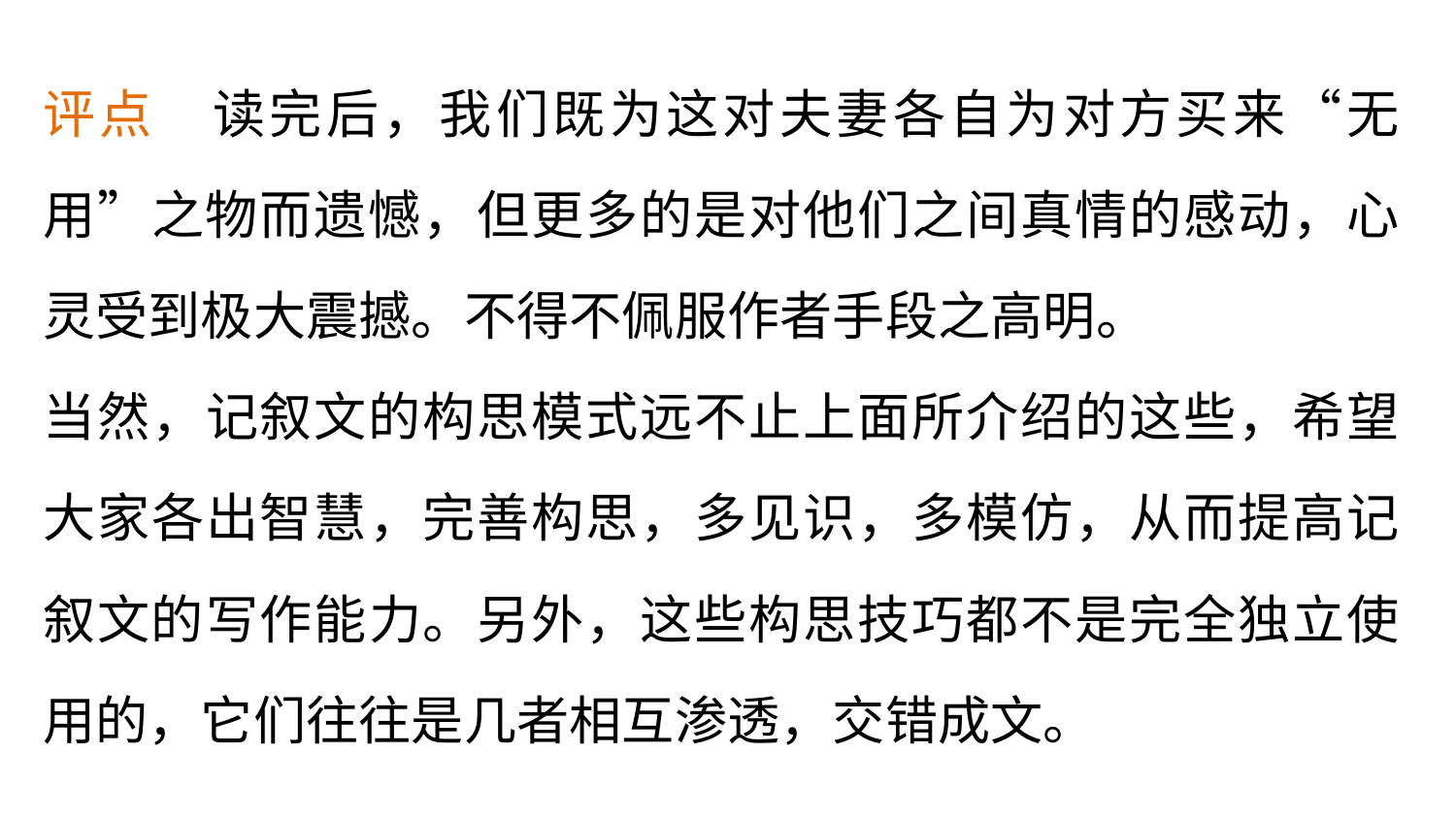

评点　读完后，我们既为这对夫妻各自为对方买来“无用”之物而遗憾，但更多的是对他们之间真情的感动，心灵受到极大震撼。不得不佩服作者手段之高明。
当然，记叙文的构思模式远不止上面所介绍的这些，希望大家各出智慧，完善构思，多见识，多模仿，从而提高记叙文的写作能力。另外，这些构思技巧都不是完全独立使用的，它们往往是几者相互渗透，交错成文。